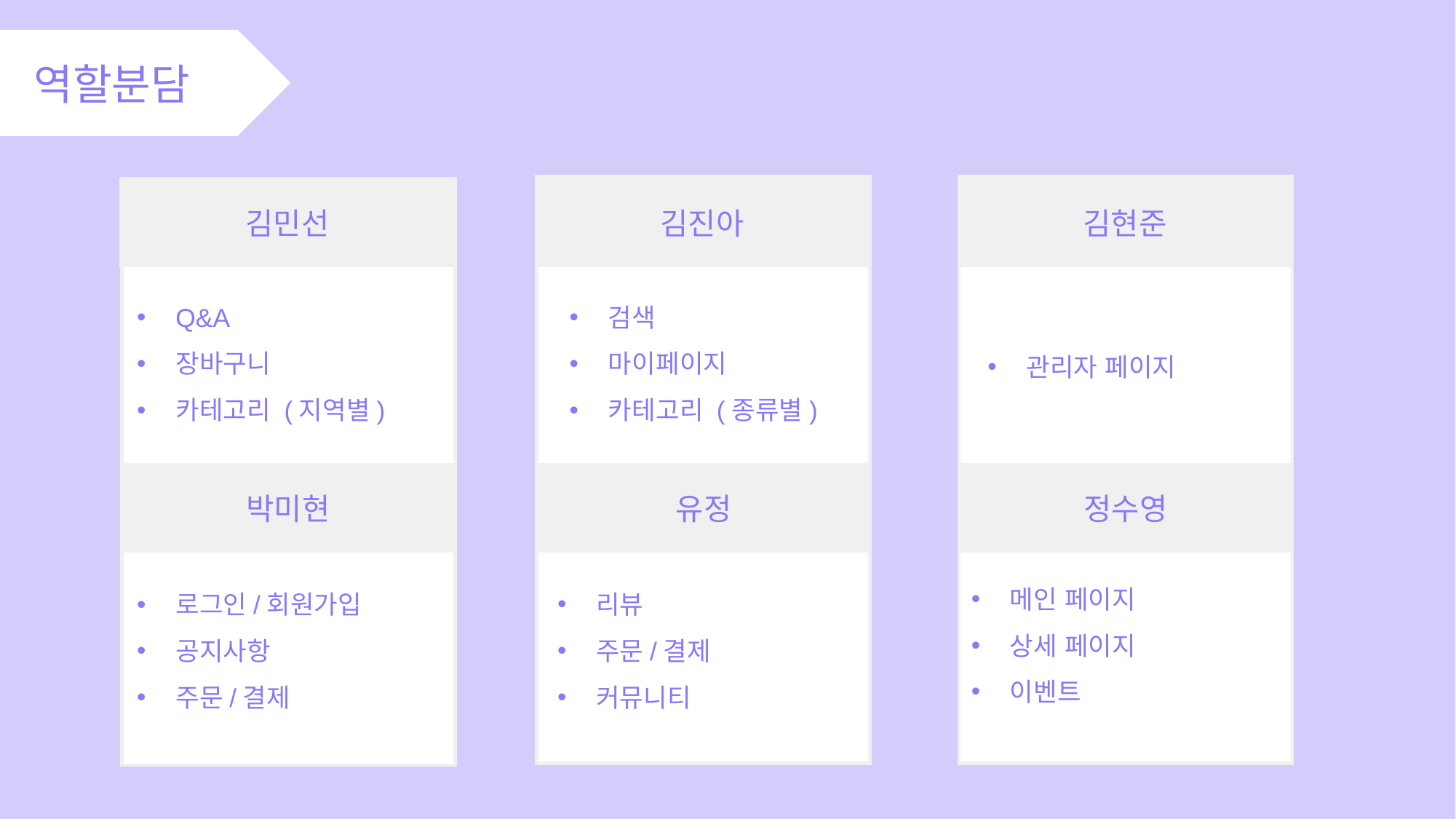

역할분담

김민선

김진아
김현준
Q&A
장바구니
카테고리 (지역별)
검색
마이페이지
카테고리 (종류별)
관리자 페이지
유정
정수영
박미현
메인 페이지
상세 페이지
이벤트
리뷰
주문/결제
커뮤니티
로그인/회원가입
공지사항
주문/결제